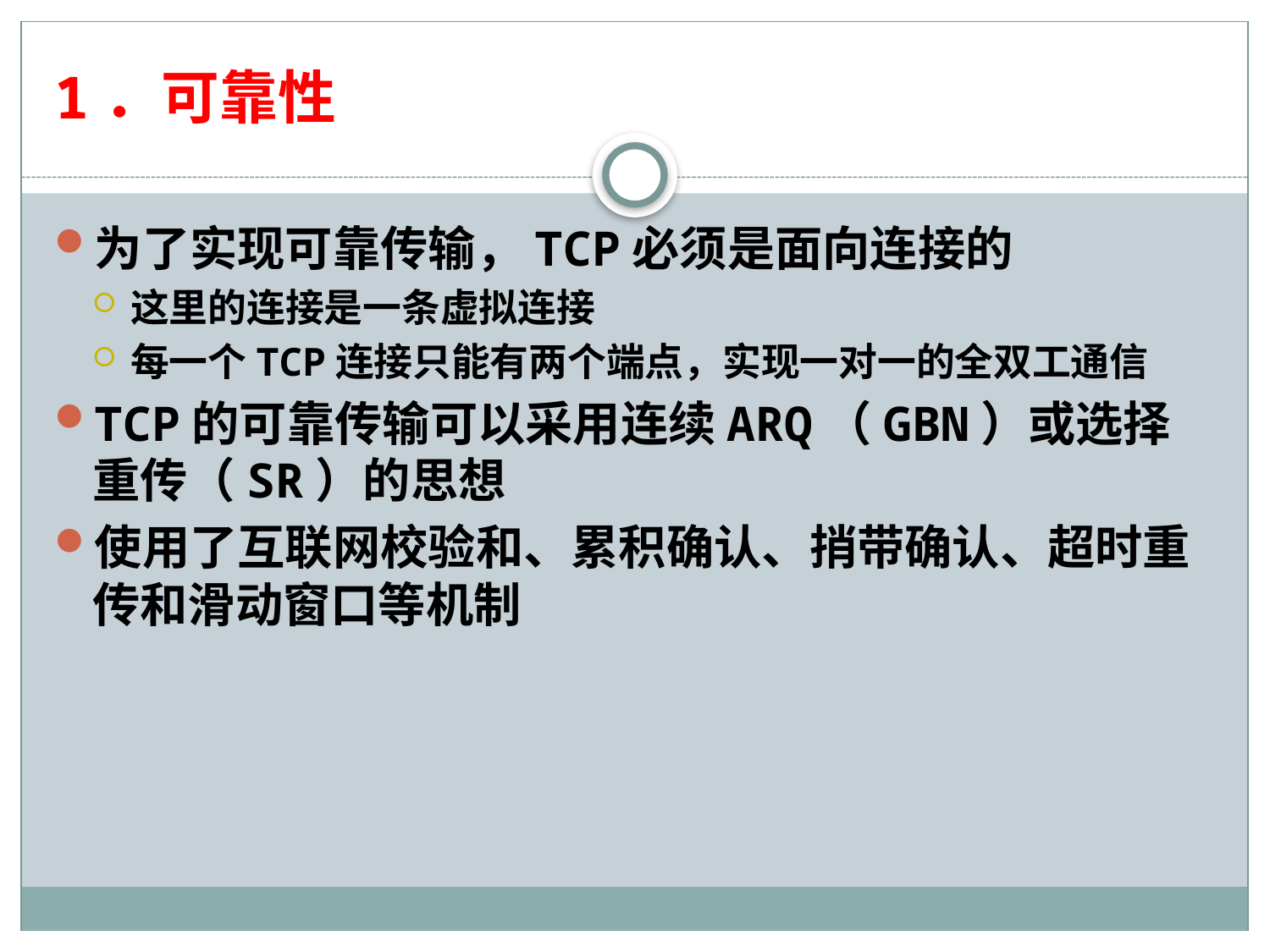

# 1．可靠性
为了实现可靠传输，TCP必须是面向连接的
这里的连接是一条虚拟连接
每一个TCP连接只能有两个端点，实现一对一的全双工通信
TCP的可靠传输可以采用连续ARQ（GBN）或选择重传（SR）的思想
使用了互联网校验和、累积确认、捎带确认、超时重传和滑动窗口等机制